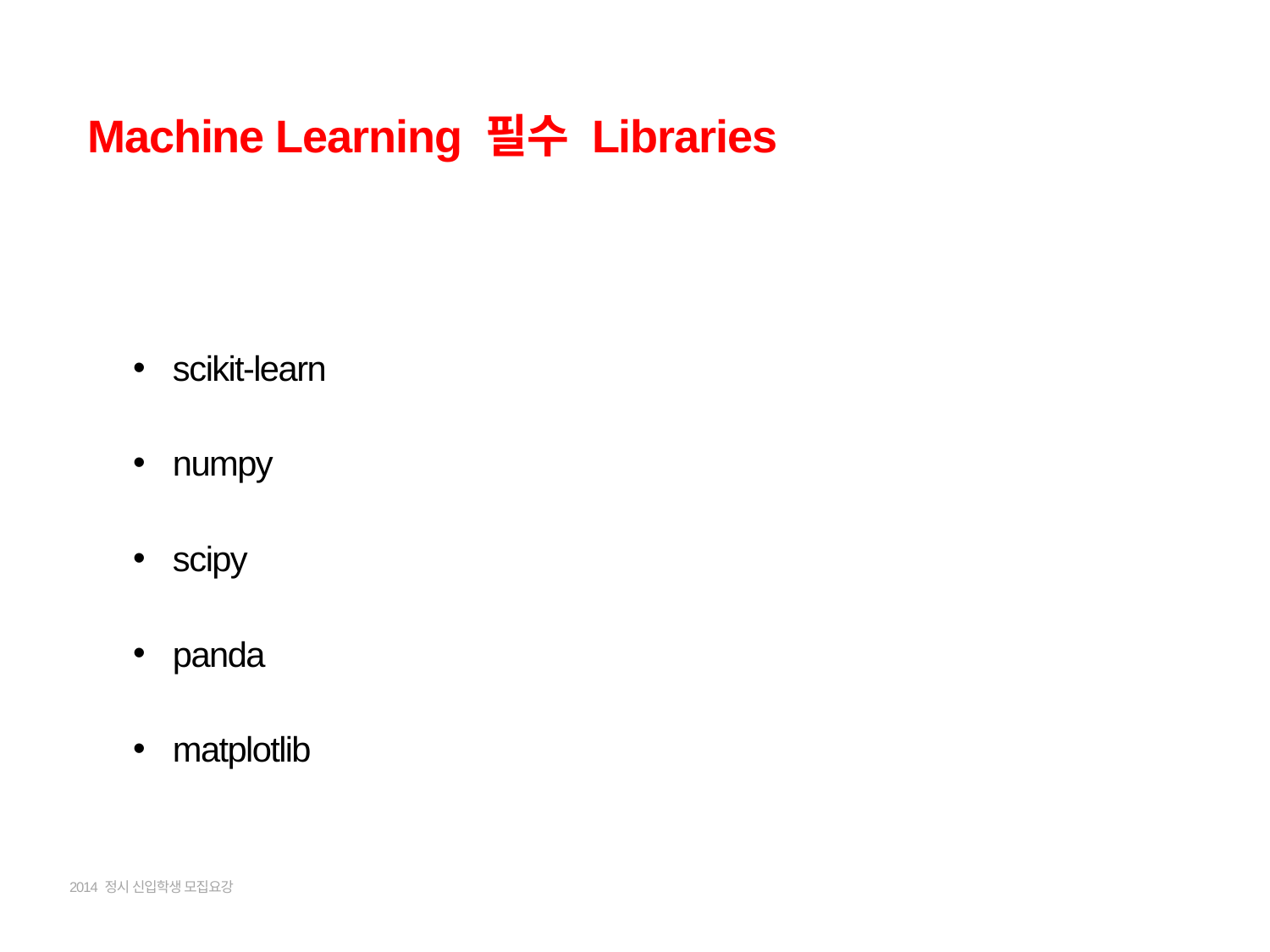

Machine Learning 필수 Libraries
scikit-learn
numpy
scipy
panda
matplotlib

2014 정시 신입학생 모집요강